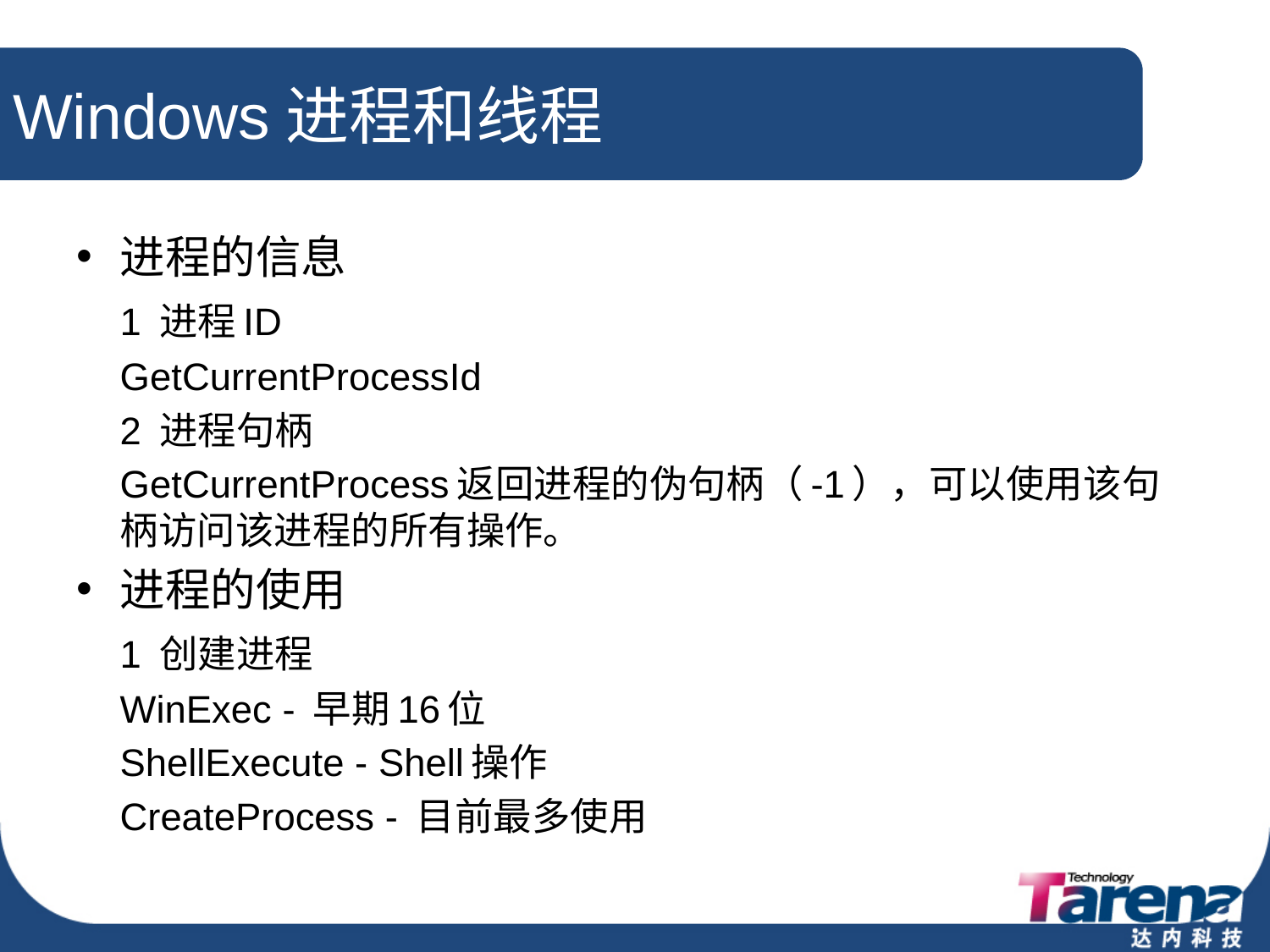

# Windows进程和线程
进程的信息
	1 进程ID
	GetCurrentProcessId
	2 进程句柄
	GetCurrentProcess返回进程的伪句柄（-1），可以使用该句柄访问该进程的所有操作。
进程的使用
	1 创建进程
		WinExec - 早期16位
		ShellExecute - Shell操作
		CreateProcess - 目前最多使用